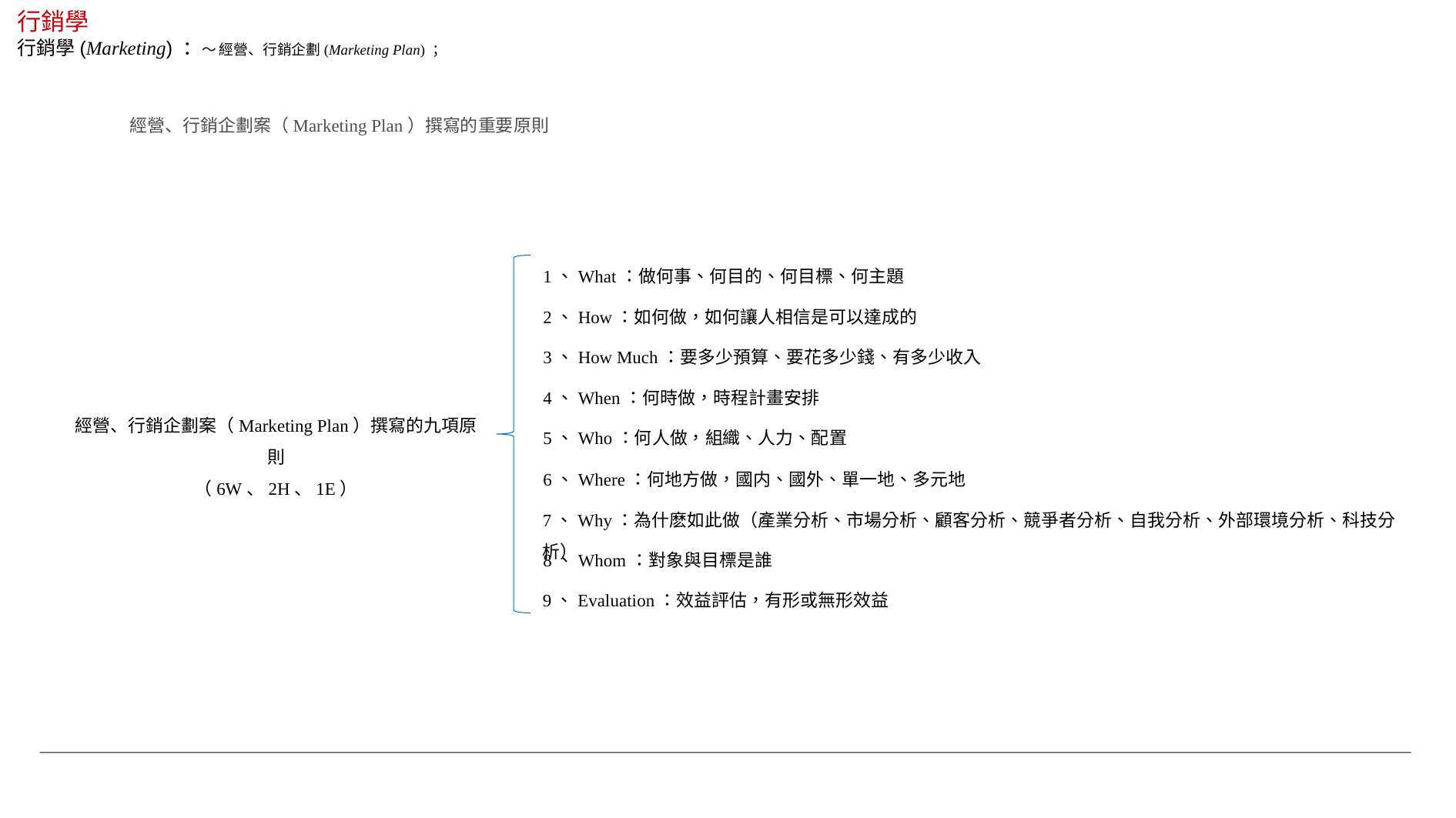

行銷學
行銷學(Marketing) ：～ 經營、行銷企劃(Marketing Plan) ；
經營、行銷企劃案（Marketing Plan）撰寫的重要原則
1、What：做何事、何目的、何目標、何主題

2、How：如何做，如何讓人相信是可以達成的
3、How Much：要多少預算、要花多少錢、有多少收入
4、When：何時做，時程計畫安排
經營、行銷企劃案（Marketing Plan）撰寫的九項原則
（6W、2H、1E）
5、Who：何人做，組織、人力、配置
6、Where：何地方做，國内、國外、單一地、多元地
7、Why：為什麽如此做（產業分析、市場分析、顧客分析、競爭者分析、自我分析、外部環境分析、科技分析）
8、Whom：對象與目標是誰
9、Evaluation：效益評估，有形或無形效益